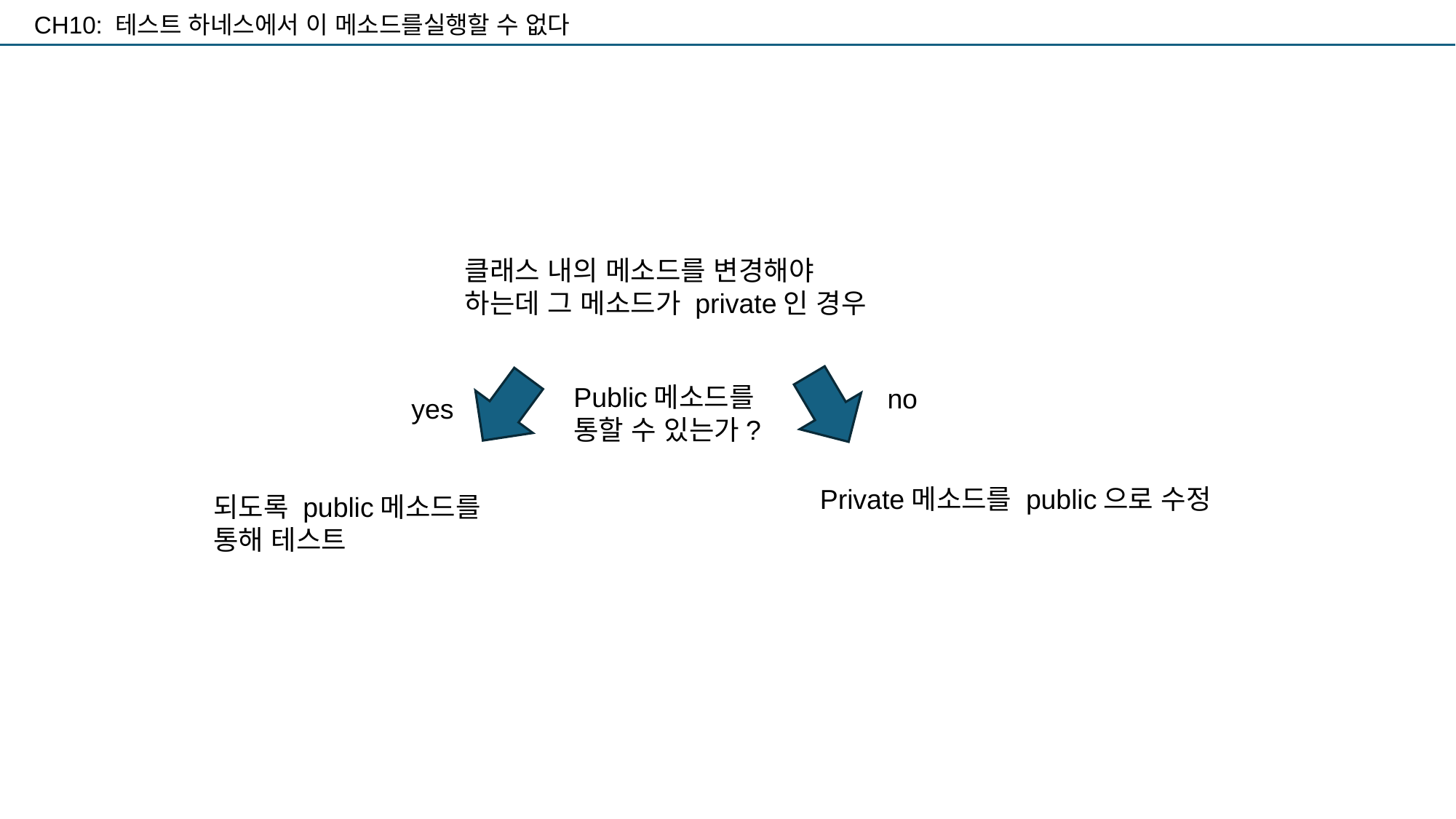

CH10: 테스트 하네스에서 이 메소드를실행할 수 없다
클래스 내의 메소드를 변경해야 하는데 그 메소드가 private인 경우

Public메소드를
통할 수 있는가?
no
yes
Private메소드를 public으로 수정
되도록 public메소드를
통해 테스트